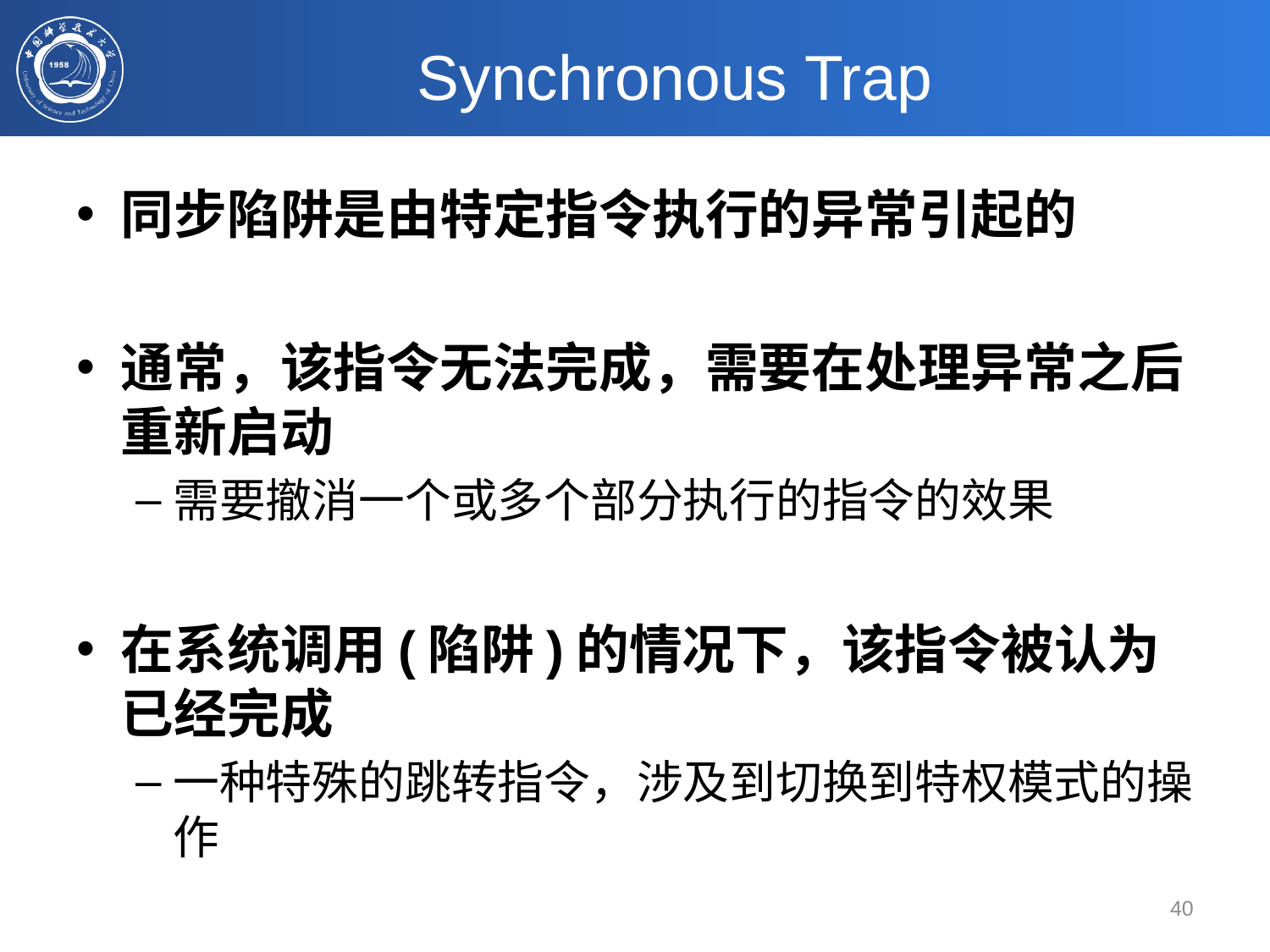

# Synchronous Trap
同步陷阱是由特定指令执行的异常引起的

通常，该指令无法完成，需要在处理异常之后重新启动
需要撤消一个或多个部分执行的指令的效果

在系统调用(陷阱)的情况下，该指令被认为已经完成
一种特殊的跳转指令，涉及到切换到特权模式的操作
40